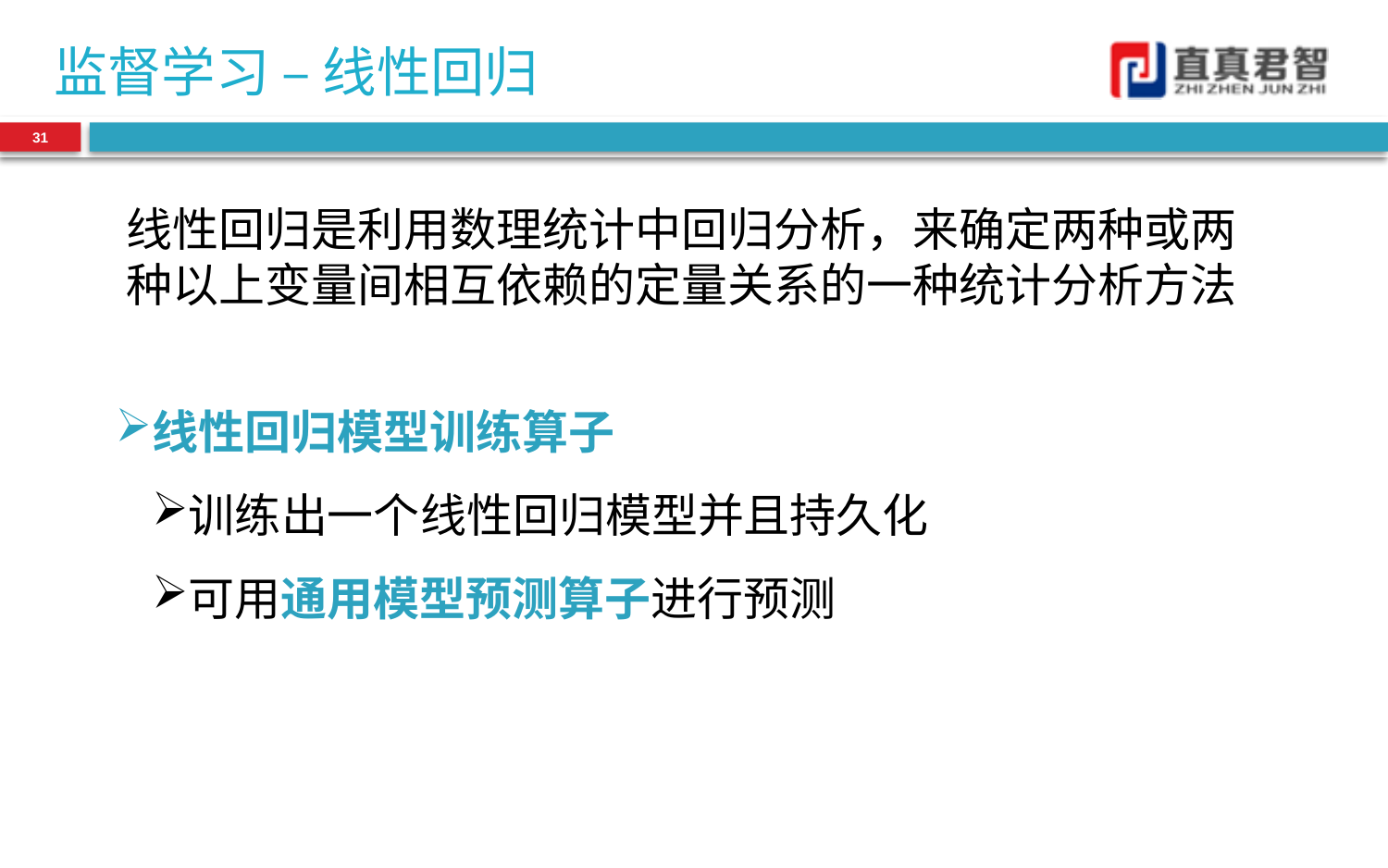

# 监督学习 – 线性回归
31
线性回归是利用数理统计中回归分析，来确定两种或两种以上变量间相互依赖的定量关系的一种统计分析方法

线性回归模型训练算子
训练出一个线性回归模型并且持久化
可用通用模型预测算子进行预测